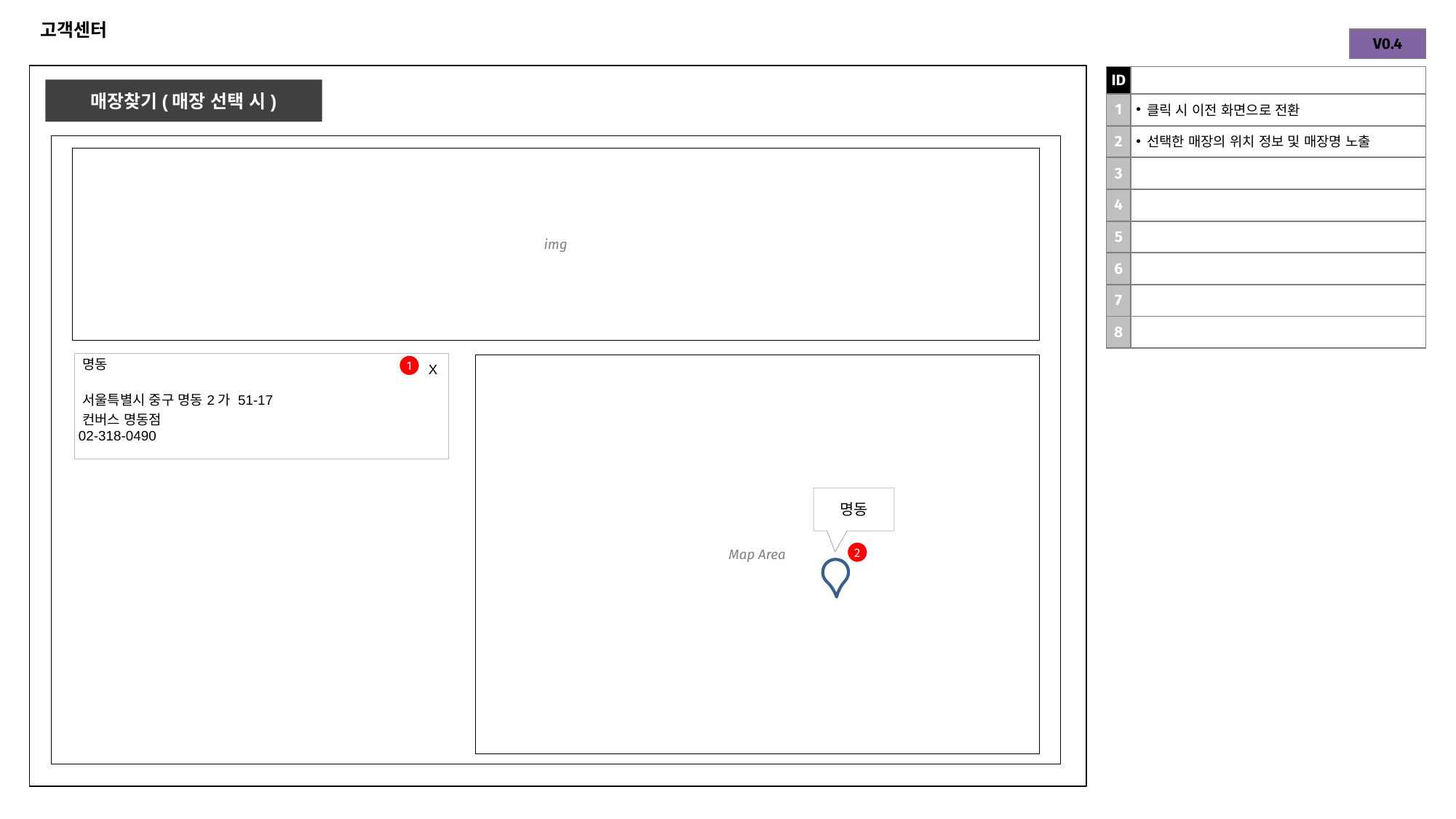

# 고객센터
| V0.4 |
| --- |

| ID |  |
| --- | --- |
| 1 | 클릭 시 이전 화면으로 전환 |
| 2 | 선택한 매장의 위치 정보 및 매장명 노출 |
| 3 |  |
| 4 |  |
| 5 |  |
| 6 |  |
| 7 |  |
| 8 |  |
매장찾기(매장 선택 시)

img
| 명동 서울특별시 중구 명동2가 51-17 컨버스 명동점 02-318-0490 |
| --- |
Map Area
X
1
명동
2